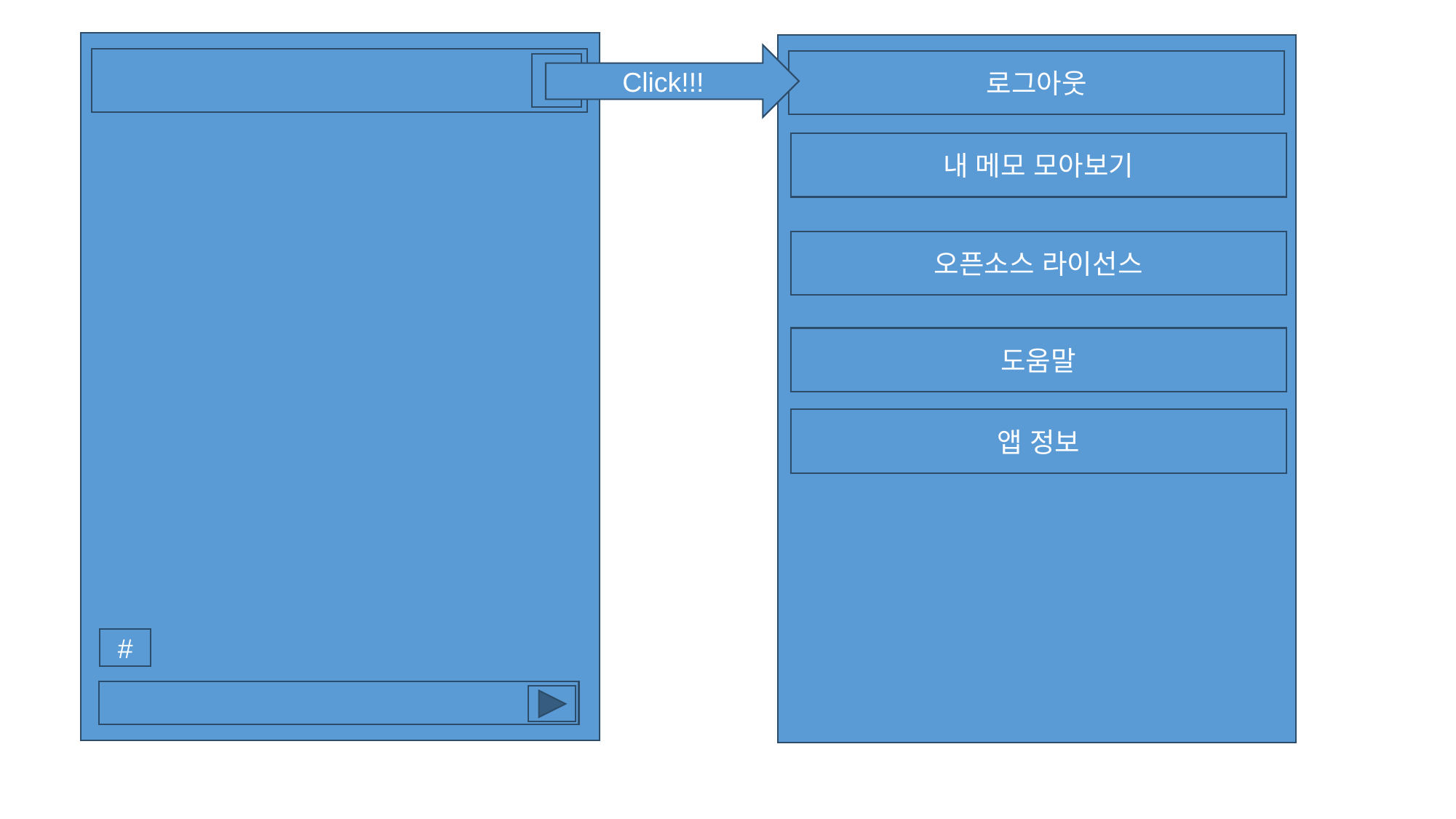

#

Click!!!
로그아웃
내 메모 모아보기
오픈소스 라이선스

도움말

앱 정보